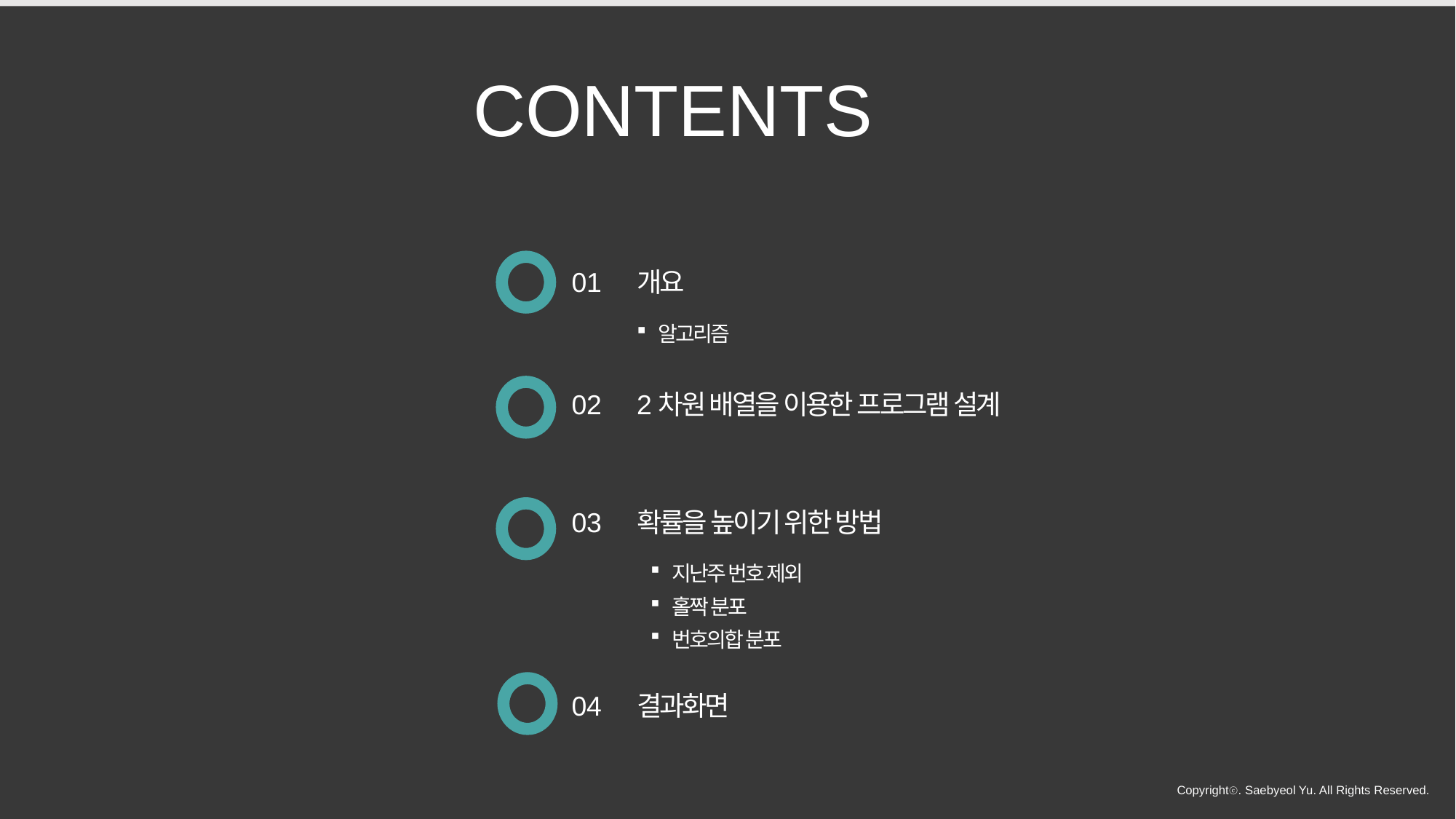

CONTENTS

01
개요
알고리즘

02
2차원 배열을 이용한 프로그램 설계

03
확률을 높이기 위한 방법

지난주 번호 제외
홀짝 분포
번호의합 분포

04
결과화면
Copyrightⓒ. Saebyeol Yu. All Rights Reserved.